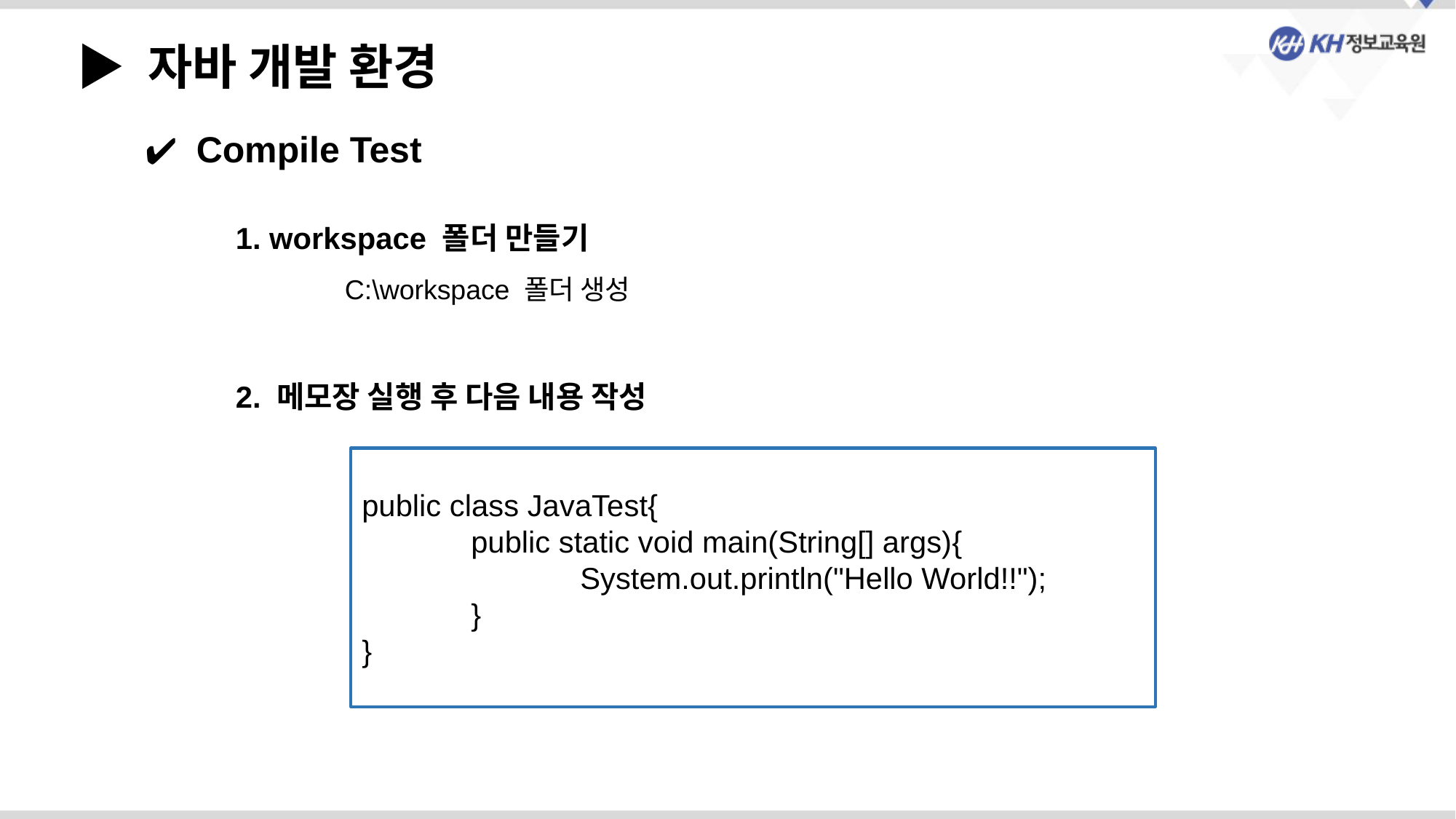

▶ 자바 개발 환경
 Compile Test
1. workspace 폴더 만들기
	C:\workspace 폴더 생성

2. 메모장 실행 후 다음 내용 작성

public class JavaTest{
	public static void main(String[] args){
		System.out.println("Hello World!!");
	}
}